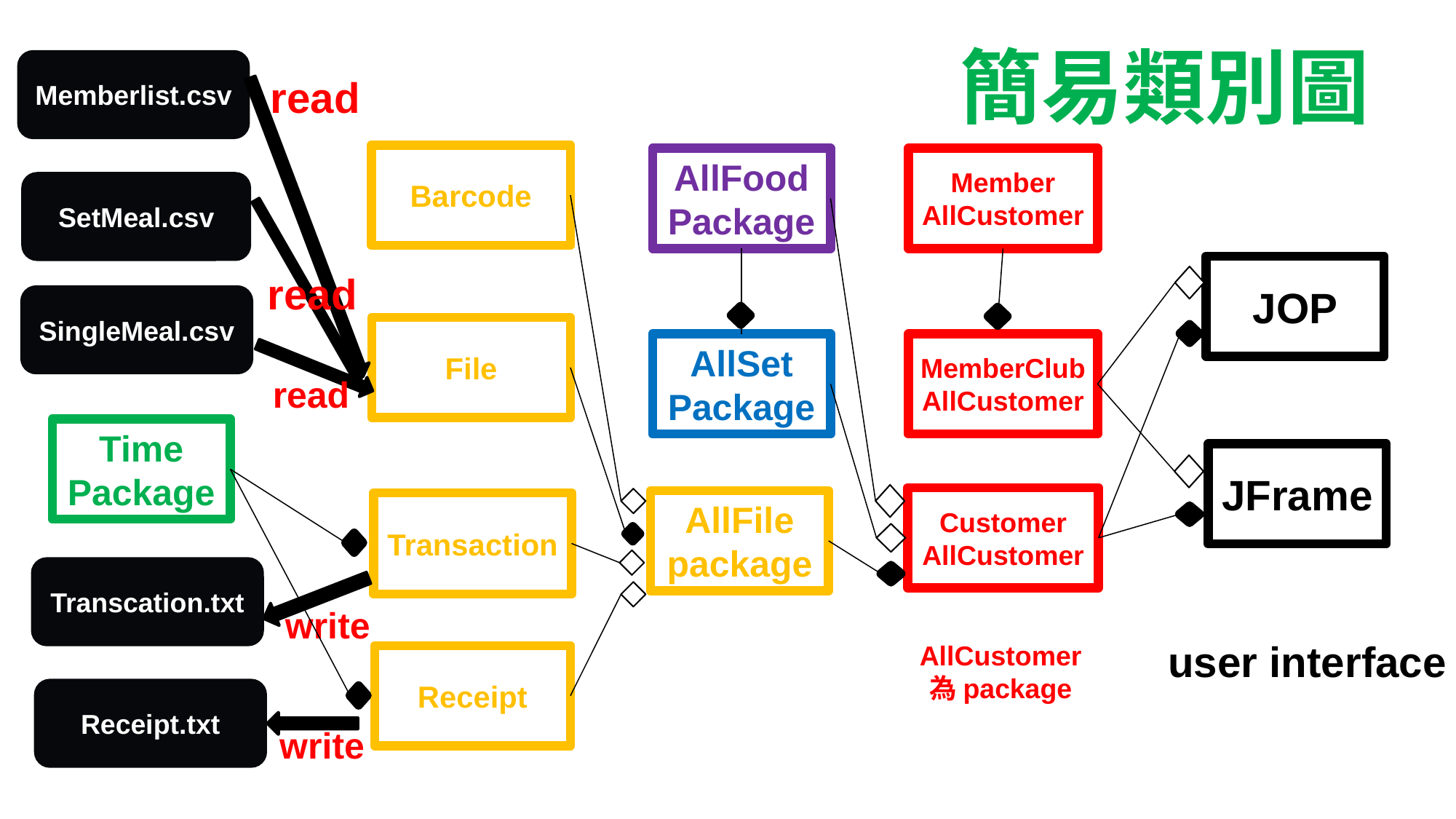

簡易類別圖
Memberlist.csv
read
Barcode
AllFood
Package
Member
AllCustomer
SetMeal.csv

JOP
read

SingleMeal.csv

File

AllSet
Package
MemberClub
AllCustomer

read
Time
Package
JFrame

Customer
AllCustomer

AllFile
package
Transaction

Transcation.txt

write
user interface
AllCustomer 為package
Receipt
Receipt.txt

write